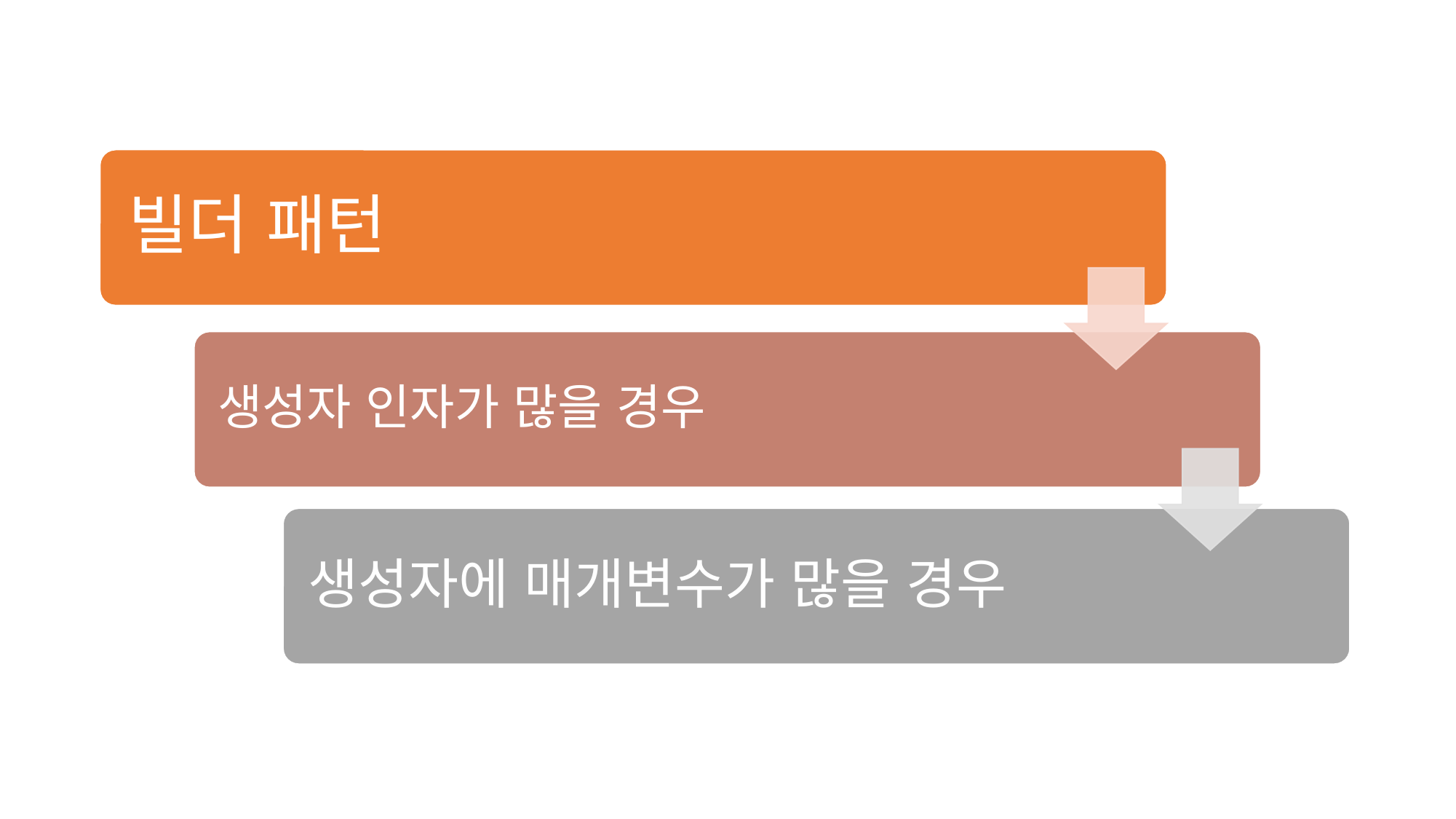

빌더 패턴
생성자 인자가 많을 경우
생성자에 매개변수가 많을 경우